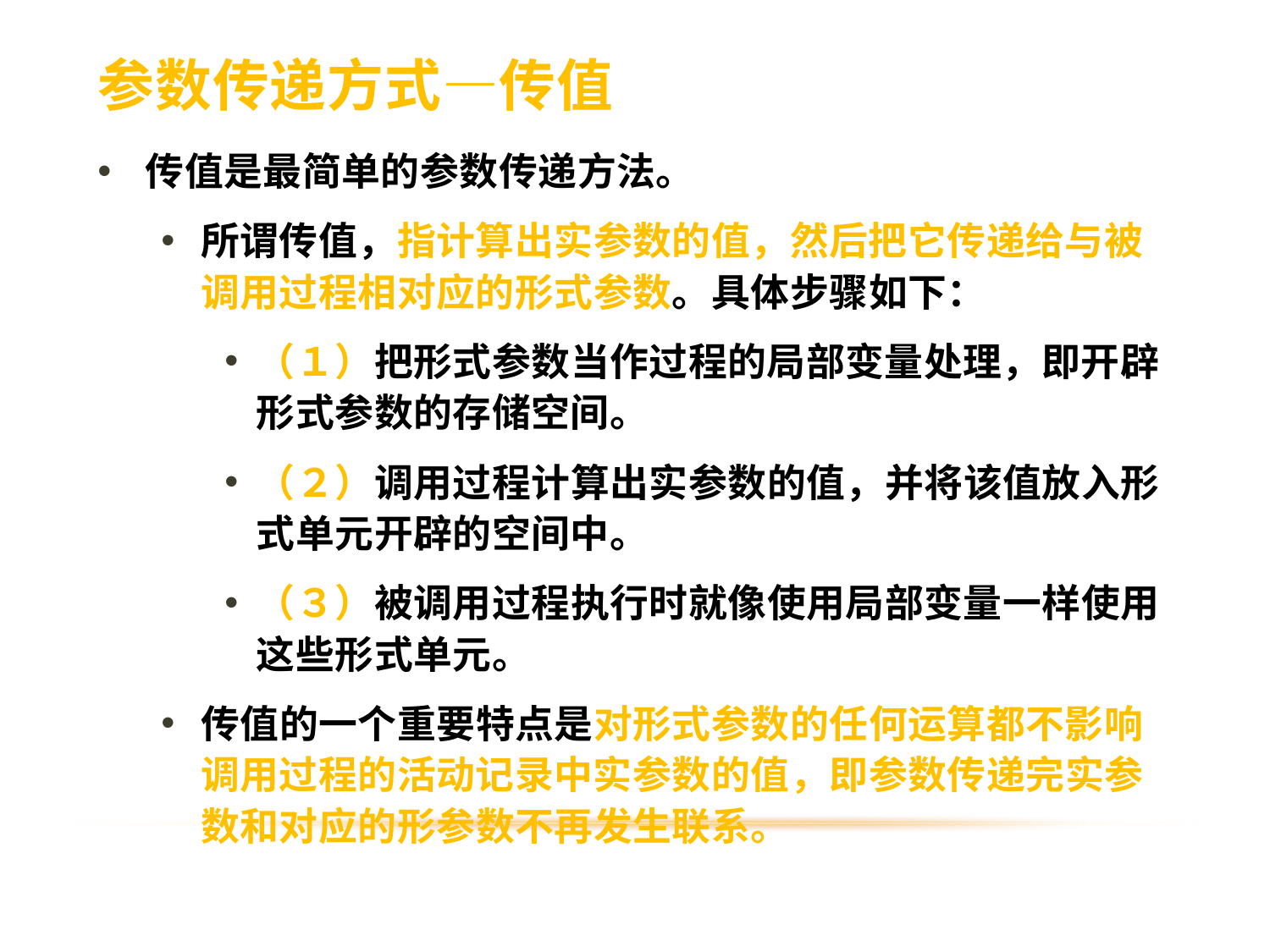

# 参数传递方式—传值
传值是最简单的参数传递方法。
所谓传值，指计算出实参数的值，然后把它传递给与被调用过程相对应的形式参数。具体步骤如下：
（１）把形式参数当作过程的局部变量处理，即开辟形式参数的存储空间。
（２）调用过程计算出实参数的值，并将该值放入形式单元开辟的空间中。
（３）被调用过程执行时就像使用局部变量一样使用这些形式单元。
传值的一个重要特点是对形式参数的任何运算都不影响调用过程的活动记录中实参数的值，即参数传递完实参数和对应的形参数不再发生联系。